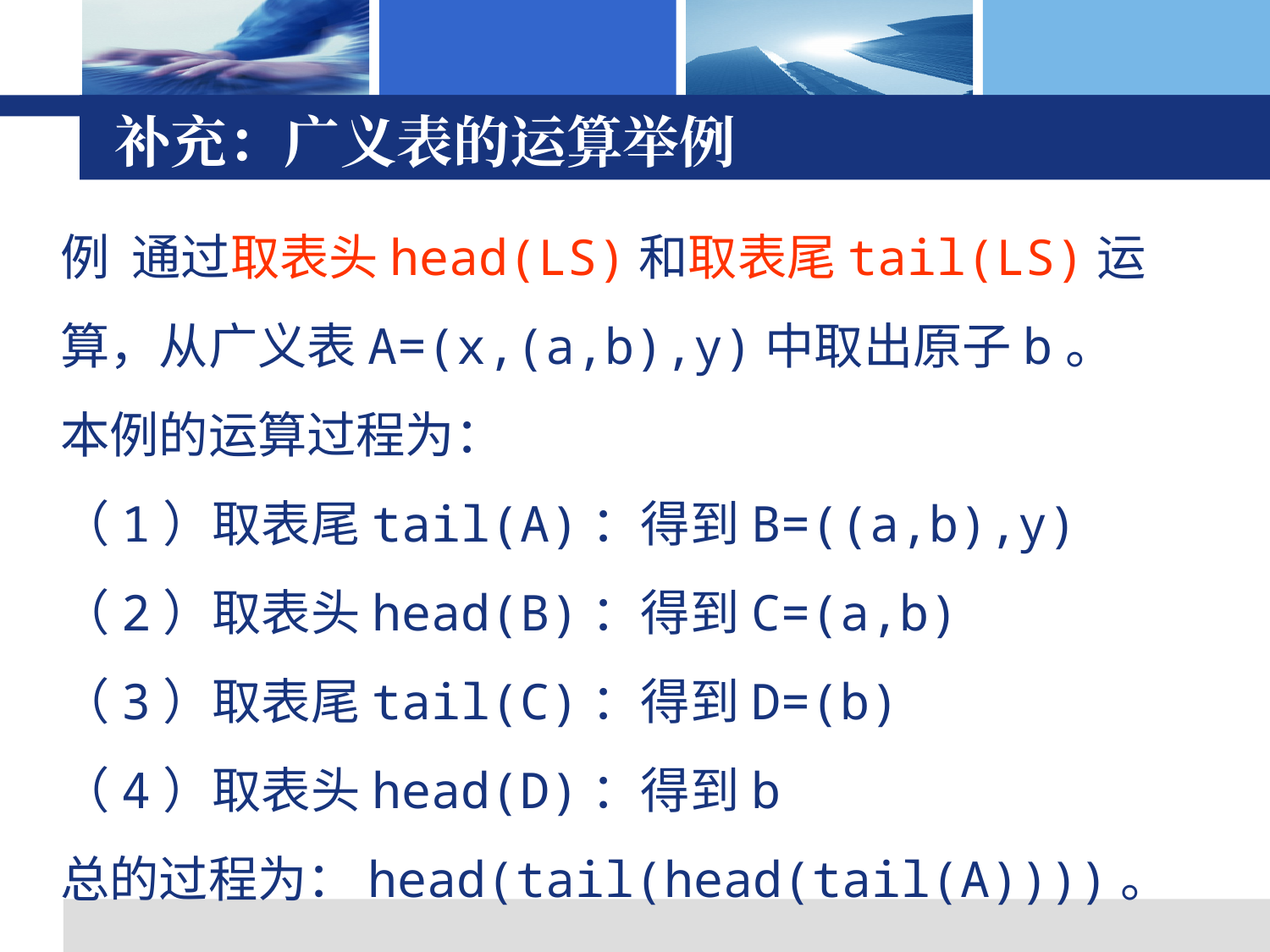

# 补充：广义表的运算举例
例  通过取表头head(LS)和取表尾tail(LS)运算，从广义表A=(x,(a,b),y)中取出原子b。
本例的运算过程为：
（1）取表尾tail(A)：得到B=((a,b),y)
（2）取表头head(B)：得到C=(a,b)
（3）取表尾tail(C)：得到D=(b)
（4）取表头head(D)：得到b
总的过程为：head(tail(head(tail(A))))。